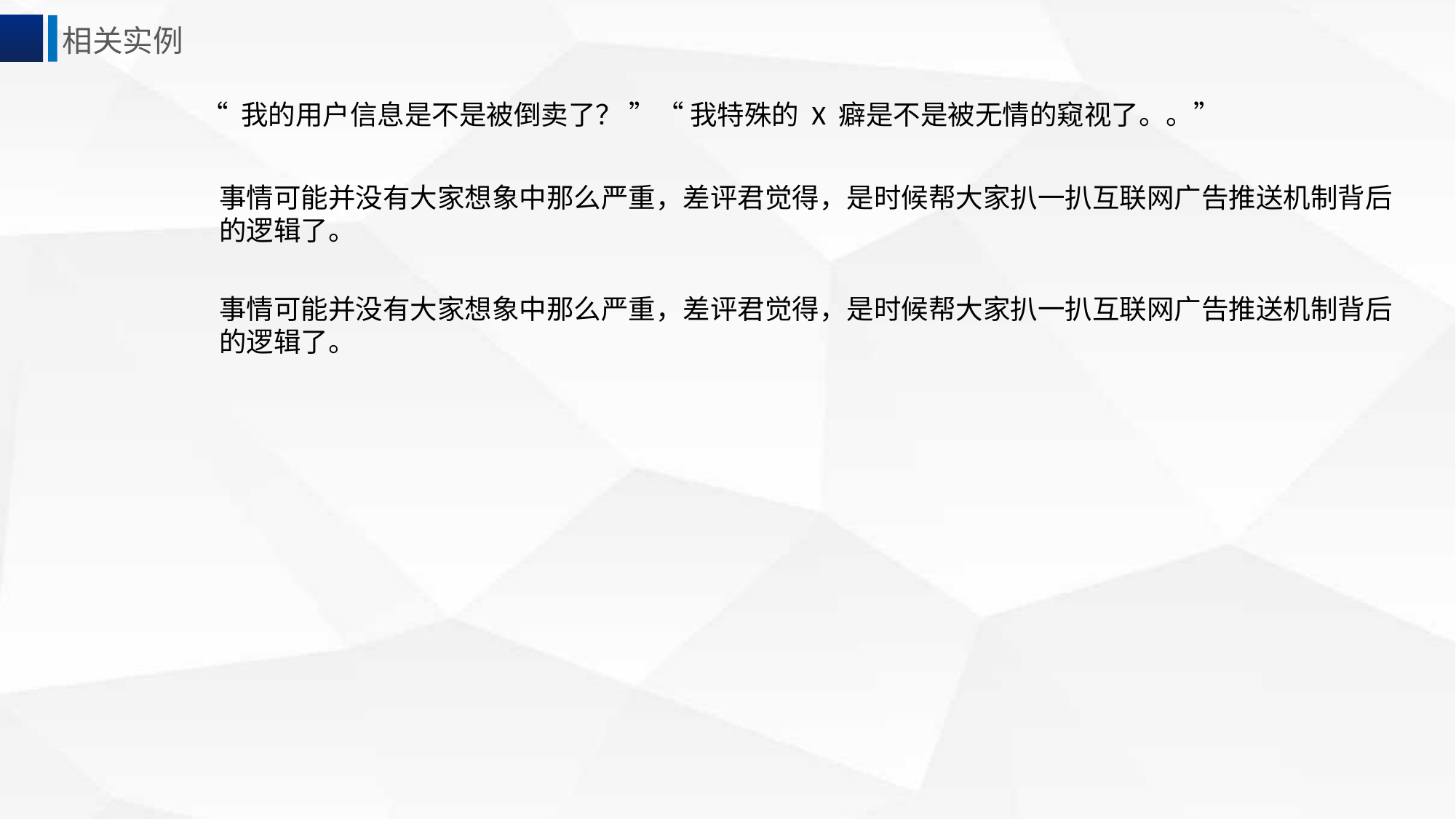

相关实例

“ 我的用户信息是不是被倒卖了？ ”“ 我特殊的 X 癖是不是被无情的窥视了。。”
事情可能并没有大家想象中那么严重，差评君觉得，是时候帮大家扒一扒互联网广告推送机制背后的逻辑了。
事情可能并没有大家想象中那么严重，差评君觉得，是时候帮大家扒一扒互联网广告推送机制背后的逻辑了。